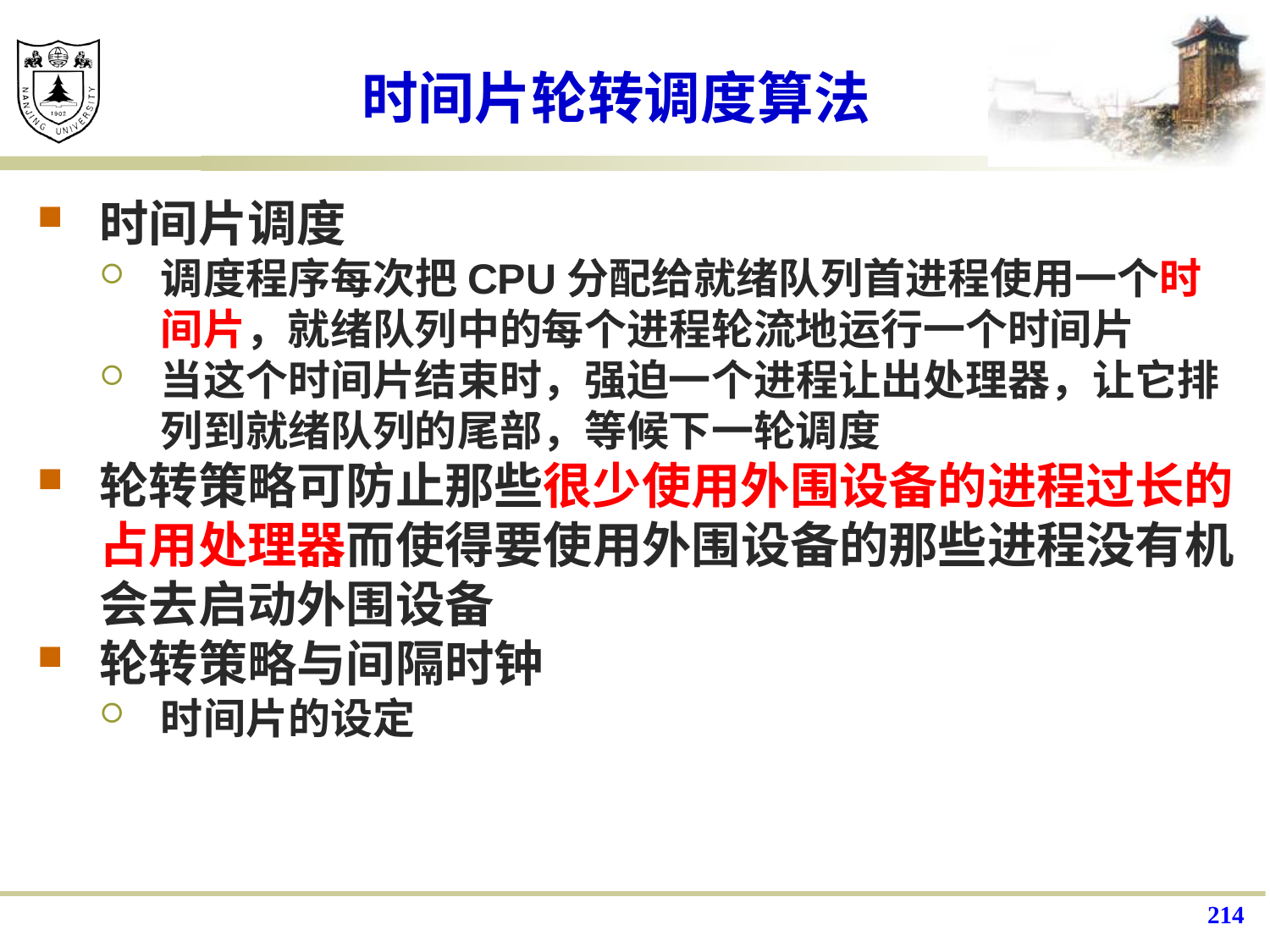

时间片轮转调度算法

时间片调度
调度程序每次把CPU分配给就绪队列首进程使用一个时间片，就绪队列中的每个进程轮流地运行一个时间片
当这个时间片结束时，强迫一个进程让出处理器，让它排列到就绪队列的尾部，等候下一轮调度
轮转策略可防止那些很少使用外围设备的进程过长的占用处理器而使得要使用外围设备的那些进程没有机会去启动外围设备
轮转策略与间隔时钟
时间片的设定
214